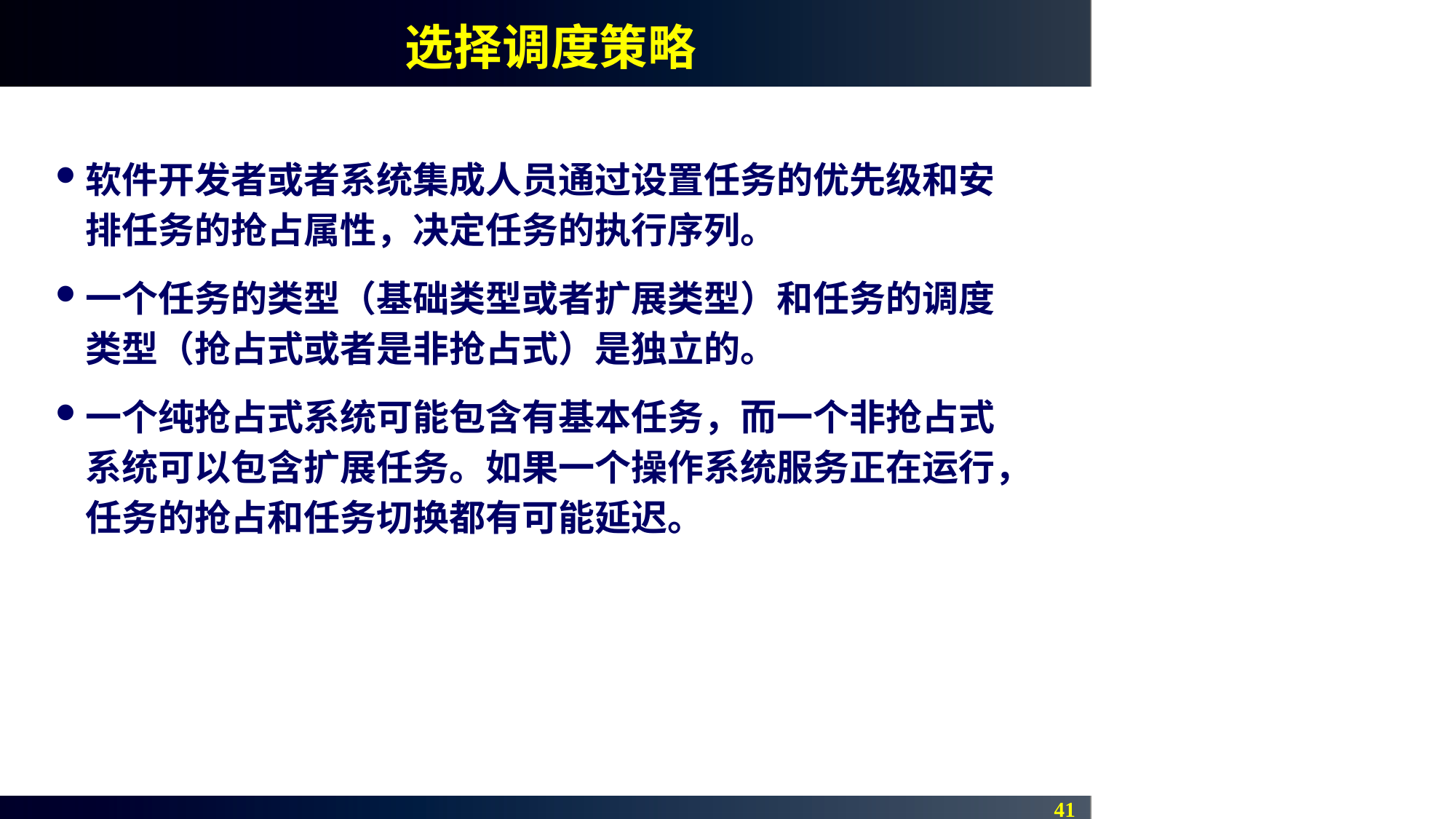

选择调度策略
软件开发者或者系统集成人员通过设置任务的优先级和安排任务的抢占属性，决定任务的执行序列。
一个任务的类型（基础类型或者扩展类型）和任务的调度类型（抢占式或者是非抢占式）是独立的。
一个纯抢占式系统可能包含有基本任务，而一个非抢占式系统可以包含扩展任务。如果一个操作系统服务正在运行，任务的抢占和任务切换都有可能延迟。